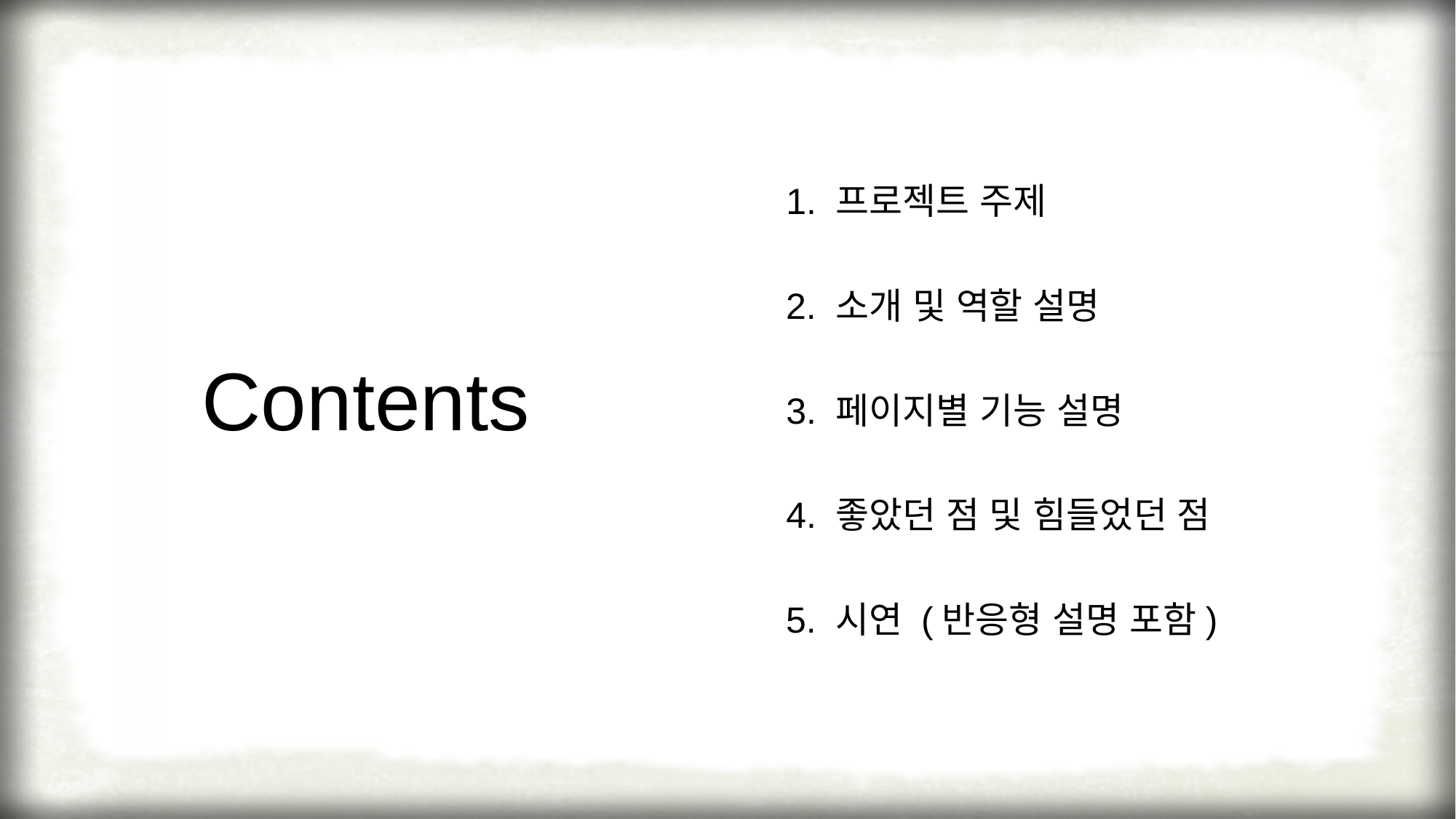

1. 프로젝트 주제
2. 소개 및 역할 설명
Contents
3. 페이지별 기능 설명
4. 좋았던 점 및 힘들었던 점
5. 시연 (반응형 설명 포함)